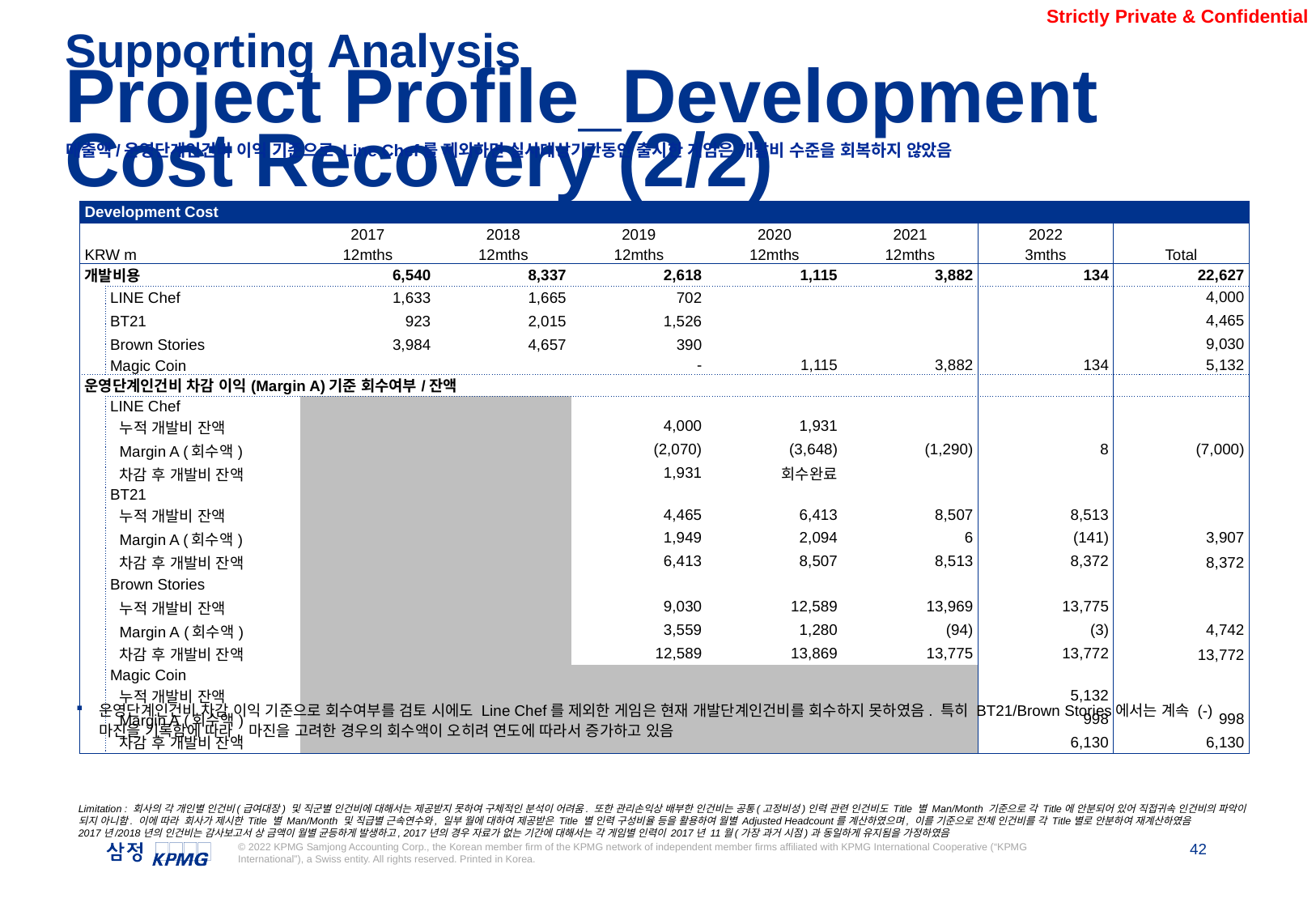

Supporting Analysis
Project Profile_Development Cost Recovery (2/2)
매출액/운영단계인건비 이익 기준으로 Line Chef를 제외하면 실사대상기간동안 출시한 게임은 개발비 수준을 회복하지 않았음
| Development Cost |  |  |  |  |  |  |  |  |  |
| --- | --- | --- | --- | --- | --- | --- | --- | --- | --- |
|  |  |  | 2017 | 2018 | 2019 | 2020 | 2021 | 2022 |  |
| KRW m |  |  | 12mths | 12mths | 12mths | 12mths | 12mths | 3mths | Total |
| 개발비용 |  |  | 6,540 | 8,337 | 2,618 | 1,115 | 3,882 | 134 | 22,627 |
|  | LINE Chef | LINE Bubble 2 | 1,633 | 1,665 | 702 |  |  |  | 4,000 |
|  | BT21 | LINE Rangers | 923 | 2,015 | 1,526 |  |  |  | 4,465 |
|  | Brown Stories | LINE Chef | 3,984 | 4,657 | 390 |  |  |  | 9,030 |
|  | Magic Coin | AI |  |  | - | 1,115 | 3,882 | 134 | 5,132 |
| 운영단계인건비 차감 이익(Margin A)기준 회수여부/잔액 |  |  |  |  |  |  |  |  |  |
|  | LINE Chef | LINE Bubble 2 |  |  |  |  |  |  |  |
|  | 누적 개발비 잔액 |  |  |  | 4,000 | 1,931 |  |  |  |
|  | Margin A (회수액) |  |  |  | (2,070) | (3,648) | (1,290) | 8 | (7,000) |
|  | 차감 후 개발비 잔액 |  |  |  | 1,931 | 회수완료 |  |  |  |
|  | BT21 | LINE Rangers |  |  |  |  |  |  |  |
|  | 누적 개발비 잔액 |  |  |  | 4,465 | 6,413 | 8,507 | 8,513 |  |
|  | Margin A (회수액) |  |  |  | 1,949 | 2,094 | 6 | (141) | 3,907 |
|  | 차감 후 개발비 잔액 |  |  |  | 6,413 | 8,507 | 8,513 | 8,372 | 8,372 |
|  | Brown Stories | LINE Chef |  |  |  |  |  |  |  |
|  | 누적 개발비 잔액 |  |  |  | 9,030 | 12,589 | 13,969 | 13,775 |  |
|  | Margin A (회수액) |  |  |  | 3,559 | 1,280 | (94) | (3) | 4,742 |
|  | 차감 후 개발비 잔액 |  |  |  | 12,589 | 13,869 | 13,775 | 13,772 | 13,772 |
|  | Magic Coin | AI |  |  |  |  |  |  |  |
|  | 누적 개발비 잔액 |  |  |  |  |  |  | 5,132 |  |
|  | Margin A (회수액) |  |  |  |  |  |  | 998 | 998 |
|  | 차감 후 개발비 잔액 |  |  |  |  |  |  | 6,130 | 6,130 |
운영단계인건비 차감 이익 기준으로 회수여부를 검토 시에도 Line Chef를 제외한 게임은 현재 개발단계인건비를 회수하지 못하였음. 특히 BT21/Brown Stories에서는 계속 (-)마진을 기록함에 따라, 마진을 고려한 경우의 회수액이 오히려 연도에 따라서 증가하고 있음

Limitation : 회사의 각 개인별 인건비(급여대장) 및 직군별 인건비에 대해서는 제공받지 못하여 구체적인 분석이 어려움. 또한 관리손익상 배부한 인건비는 공통(고정비성)인력 관련 인건비도 Title 별 Man/Month 기준으로 각 Title에 안분되어 있어 직접귀속 인건비의 파악이 되지 아니함. 이에 따라  회사가 제시한 Title 별 Man/Month 및 직급별 근속연수와, 일부 월에 대하여 제공받은 Title 별 인력 구성비율 등을 활용하여 월별 Adjusted Headcount를 계산하였으며, 이를 기준으로 전체 인건비를 각 Title별로 안분하여 재계산하였음
2017년/2018년의 인건비는 감사보고서 상 금액이 월별 균등하게 발생하고, 2017년의 경우 자료가 없는 기간에 대해서는 각 게임별 인력이 2017년 11월(가장 과거 시점)과 동일하게 유지됨을 가정하였음